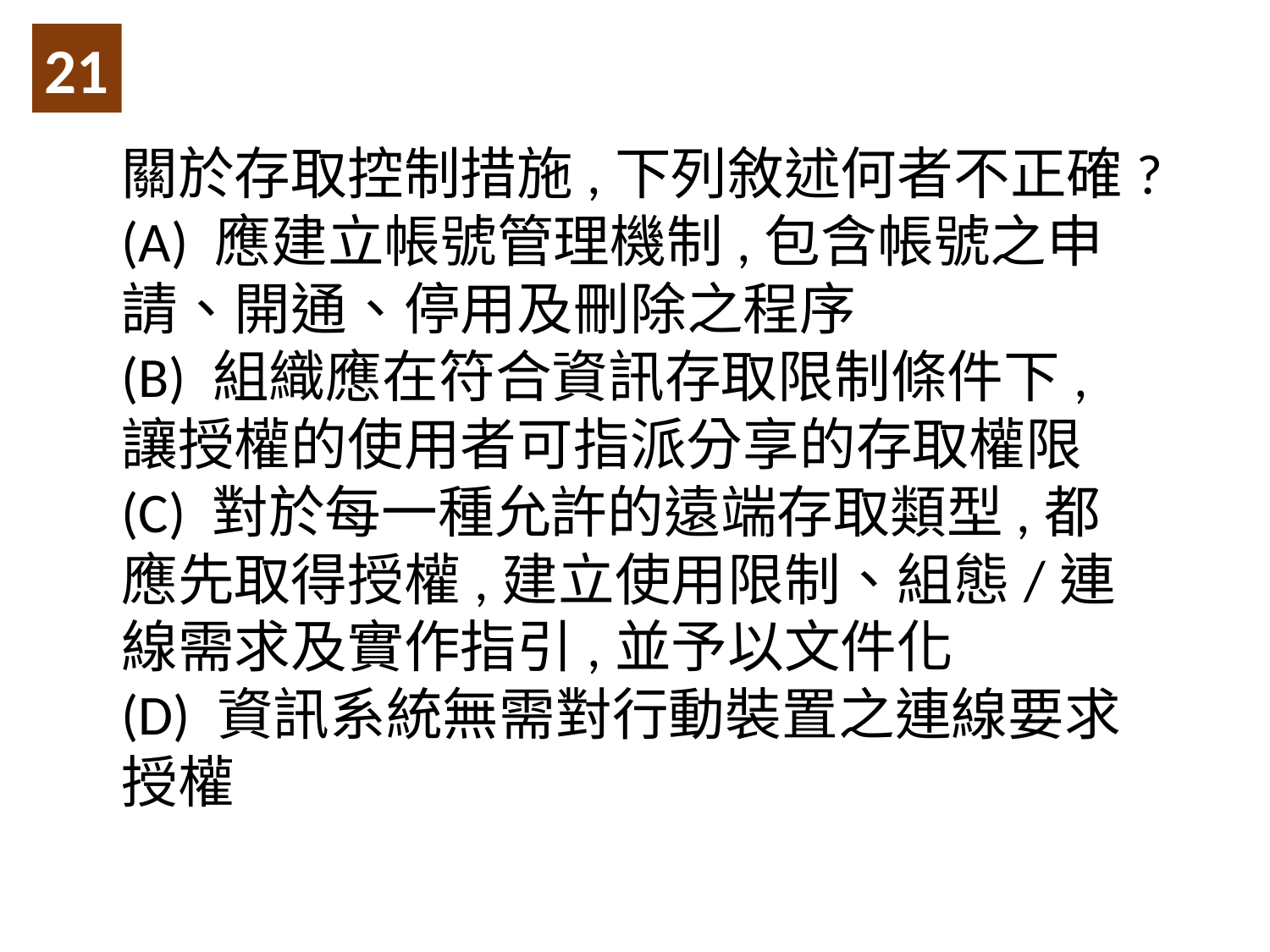

21
關於存取控制措施,下列敘述何者不正確?
(A) 應建立帳號管理機制,包含帳號之申請、開通、停用及刪除之程序
(B) 組織應在符合資訊存取限制條件下,讓授權的使用者可指派分享的存取權限
(C) 對於每一種允許的遠端存取類型,都應先取得授權,建立使用限制、組態/連線需求及實作指引,並予以文件化
(D) 資訊系統無需對行動裝置之連線要求授權